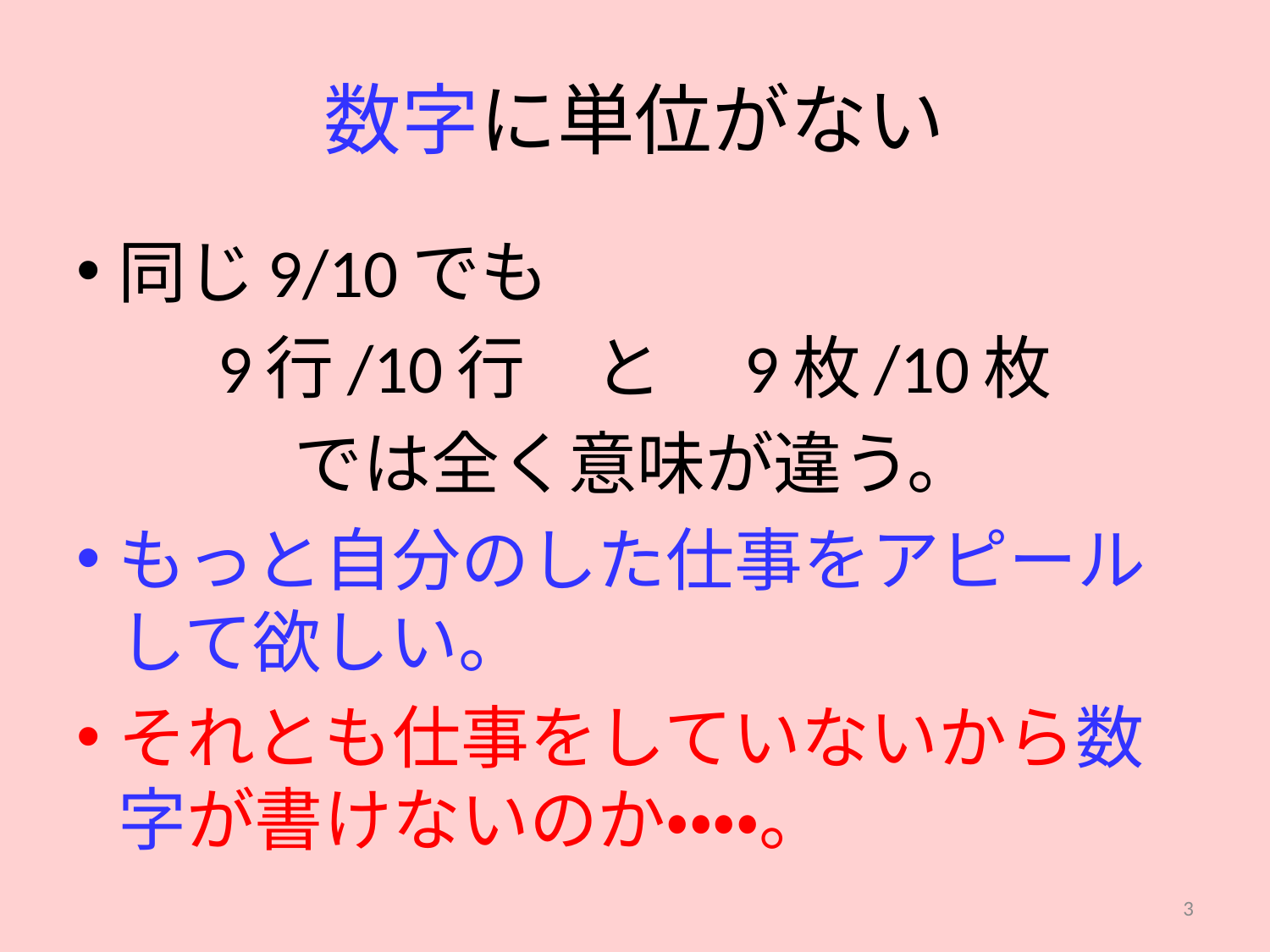

# 数字に単位がない
同じ9/10でも
9行/10行　と　9枚/10枚
では全く意味が違う。
もっと自分のした仕事をアピールして欲しい。
それとも仕事をしていないから数字が書けないのか・・・・。
3